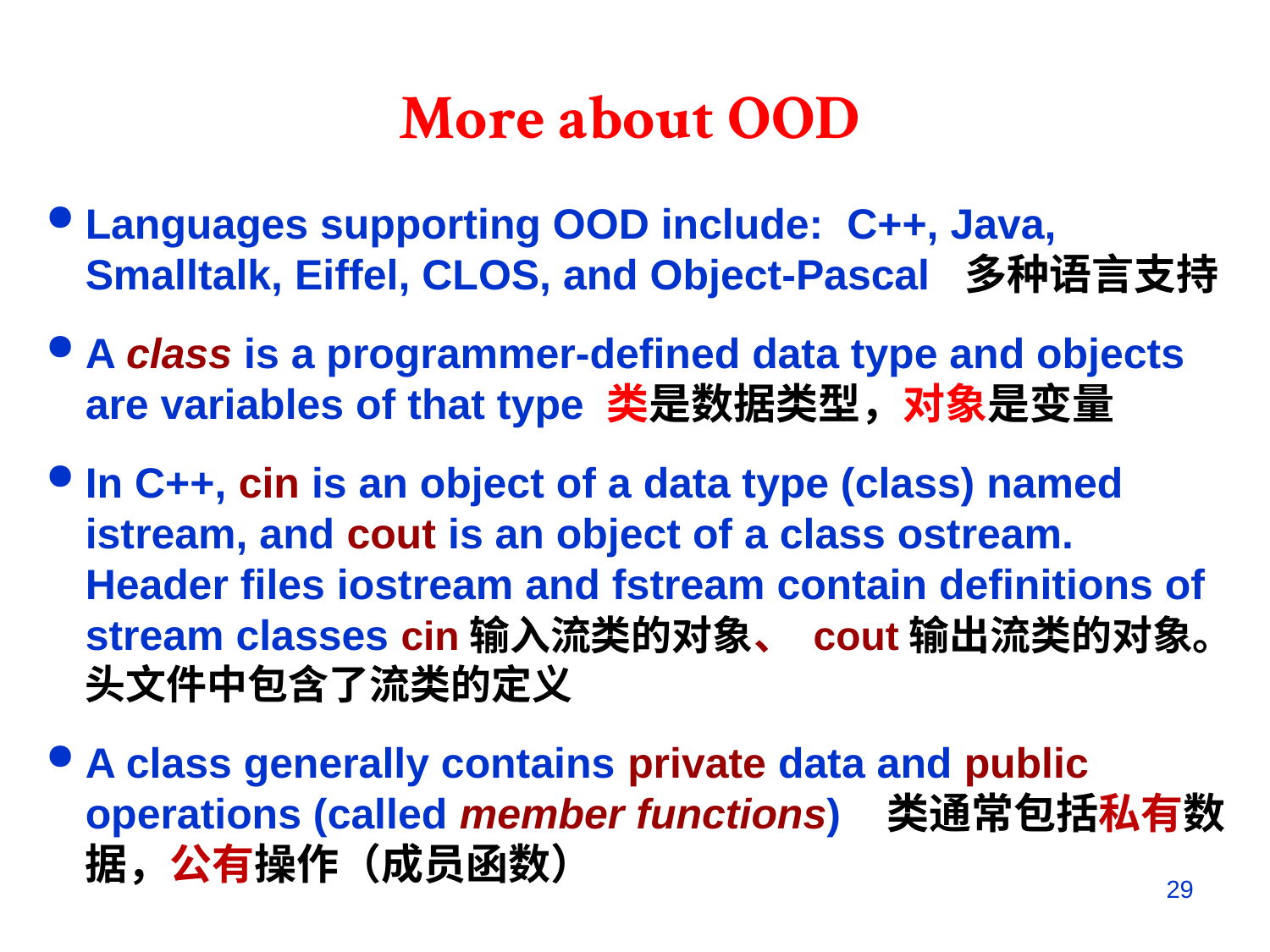

More about OOD
Languages supporting OOD include:  C++, Java, Smalltalk, Eiffel, CLOS, and Object-Pascal  多种语言支持

A class is a programmer-defined data type and objects are variables of that type 类是数据类型，对象是变量

In C++, cin is an object of a data type (class) named istream, and cout is an object of a class ostream.  Header files iostream and fstream contain definitions of stream classes cin输入流类的对象、 cout输出流类的对象。头文件中包含了流类的定义

A class generally contains private data and public operations (called member functions)   类通常包括私有数据，公有操作（成员函数）
29